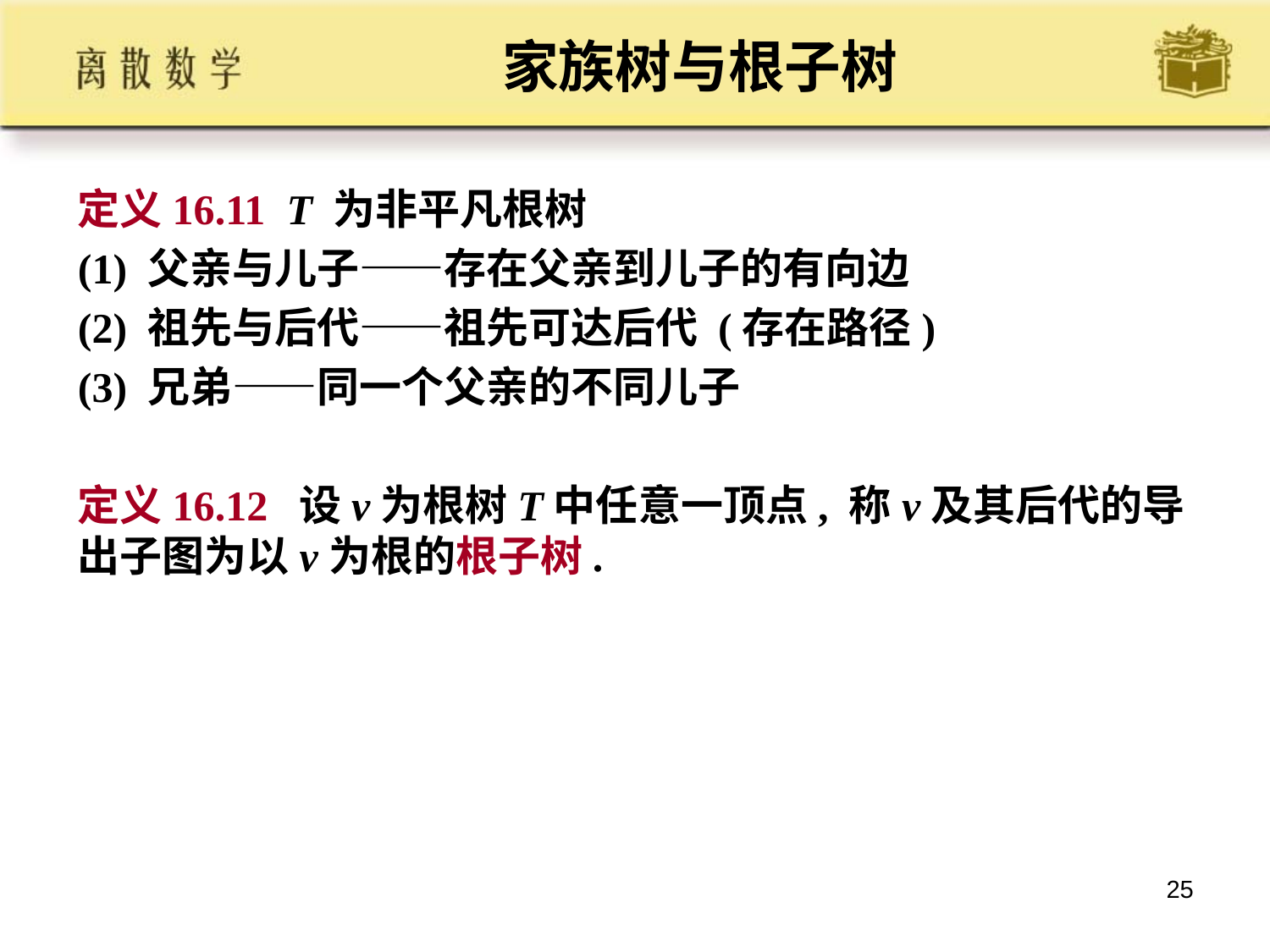

# 家族树与根子树
定义16.11  T 为非平凡根树
(1) 父亲与儿子——存在父亲到儿子的有向边
(2) 祖先与后代——祖先可达后代 (存在路径)
(3) 兄弟——同一个父亲的不同儿子

定义16.12  设v为根树T中任意一顶点, 称v及其后代的导出子图为以v为根的根子树.
25